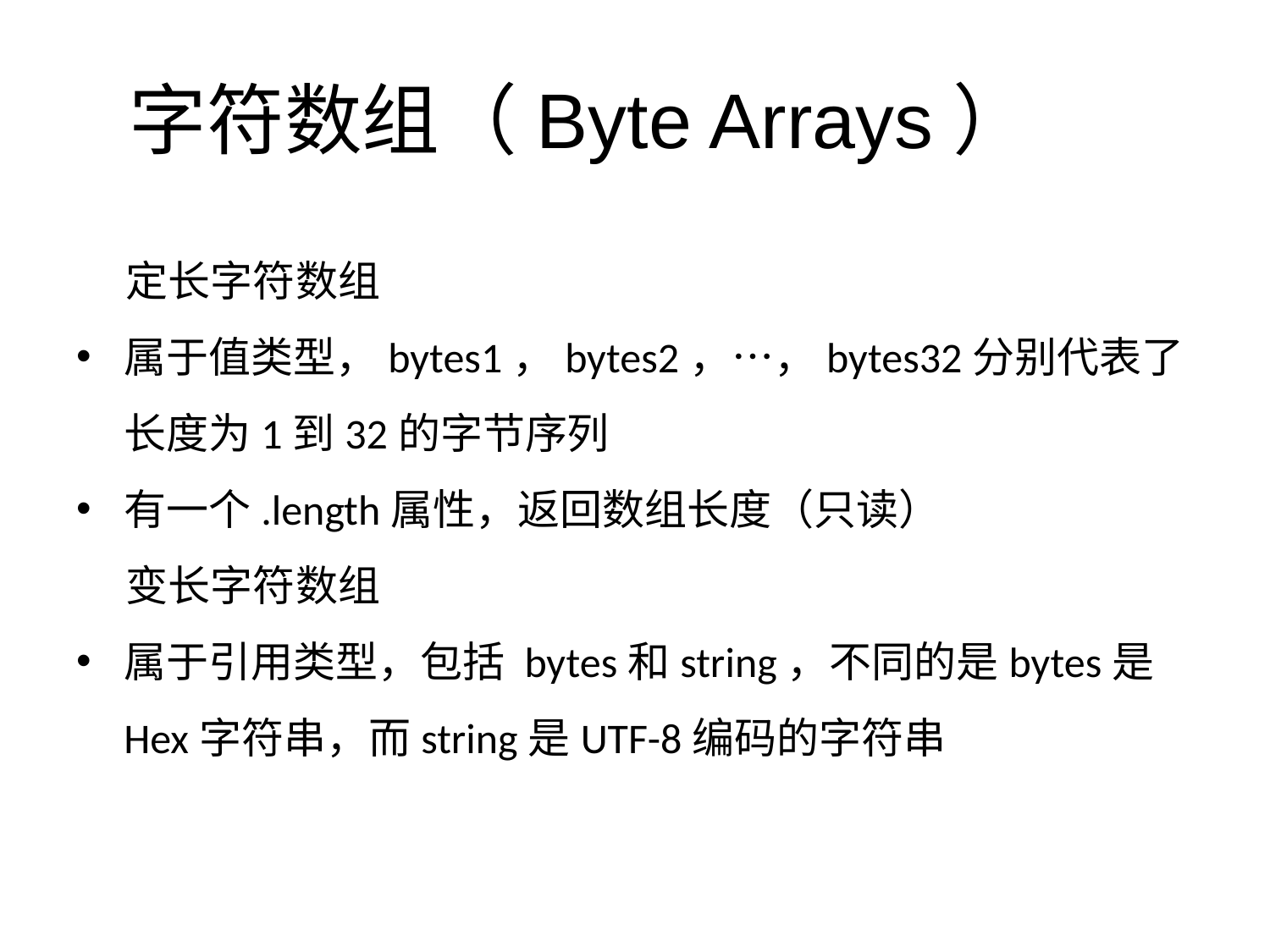

# 字符数组（Byte Arrays）
定长字符数组
属于值类型，bytes1，bytes2，…，bytes32分别代表了长度为1到32的字节序列
有一个.length属性，返回数组长度（只读）
变长字符数组
属于引用类型，包括 bytes和string，不同的是bytes是Hex字符串，而string是UTF-8编码的字符串